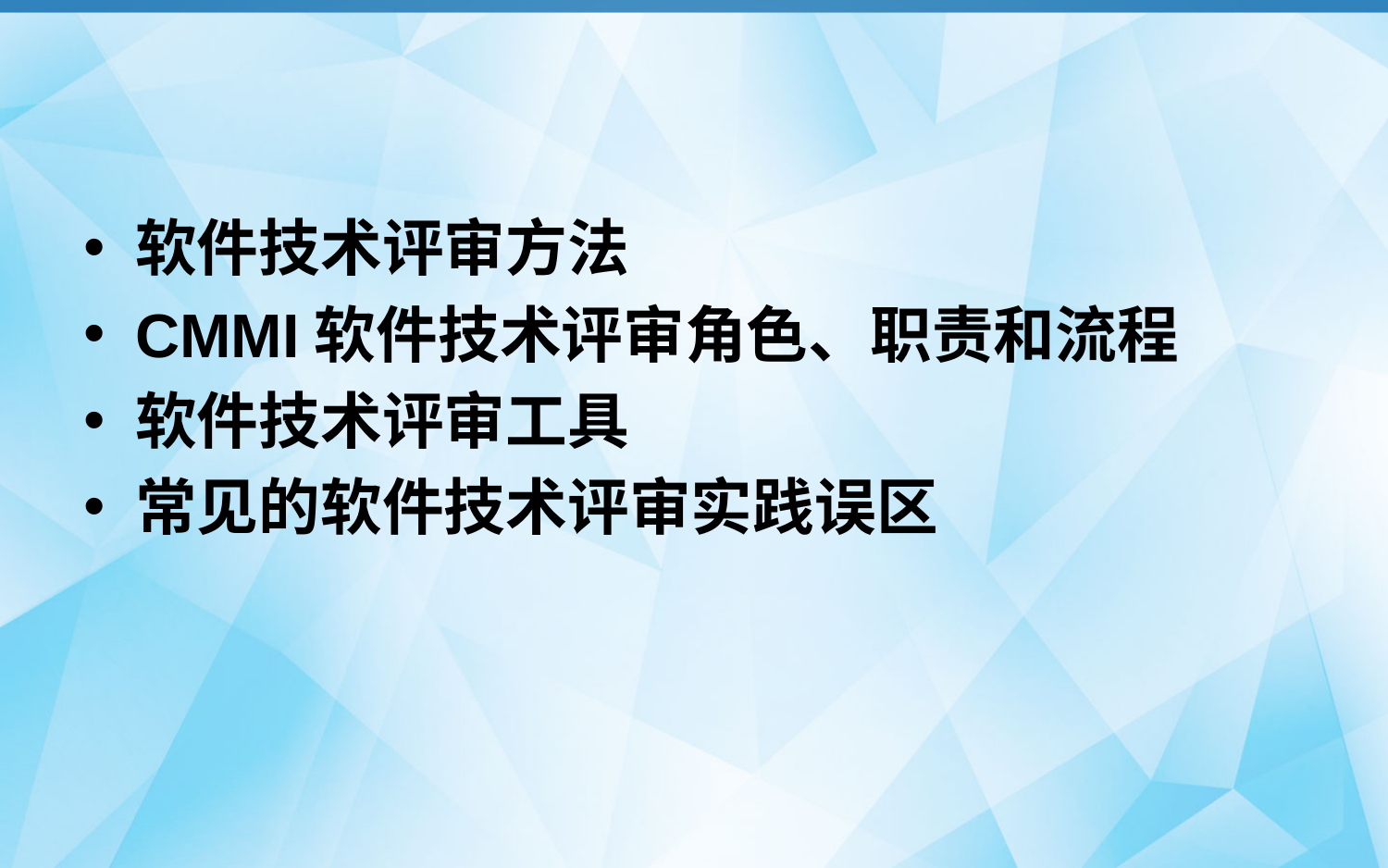

软件技术评审方法
CMMI软件技术评审角色、职责和流程
软件技术评审工具
常见的软件技术评审实践误区